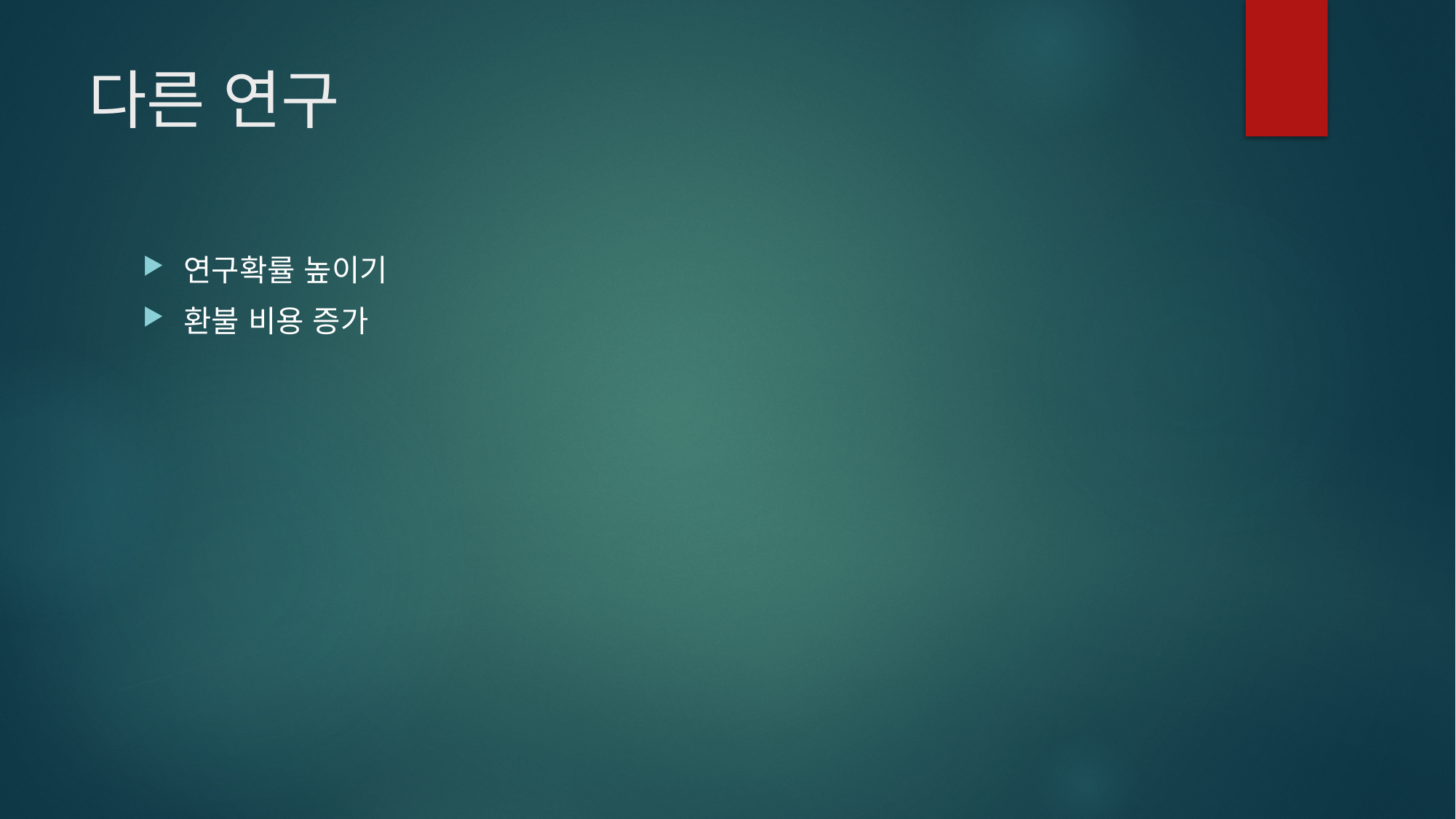

# 다른 연구
연구확률 높이기
환불 비용 증가